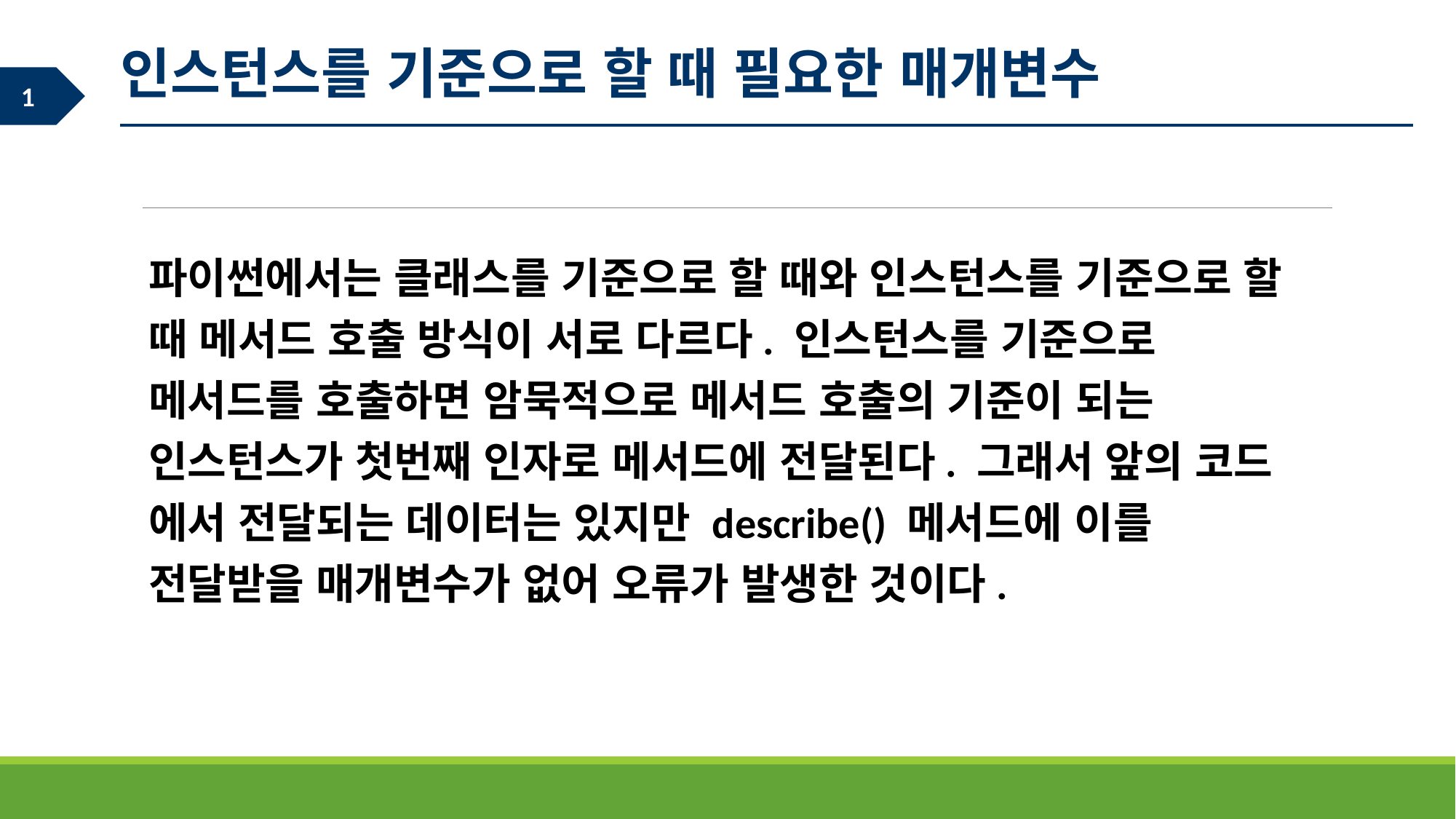

인스턴스를 기준으로 할 때 필요한 매개변수
파이썬에서는 클래스를 기준으로 할 때와 인스턴스를 기준으로 할 때 메서드 호출 방식이 서로 다르다. 인스턴스를 기준으로 메서드를 호출하면 암묵적으로 메서드 호출의 기준이 되는 인스턴스가 첫번째 인자로 메서드에 전달된다. 그래서 앞의 코드 에서 전달되는 데이터는 있지만 describe() 메서드에 이를 전달받을 매개변수가 없어 오류가 발생한 것이다.